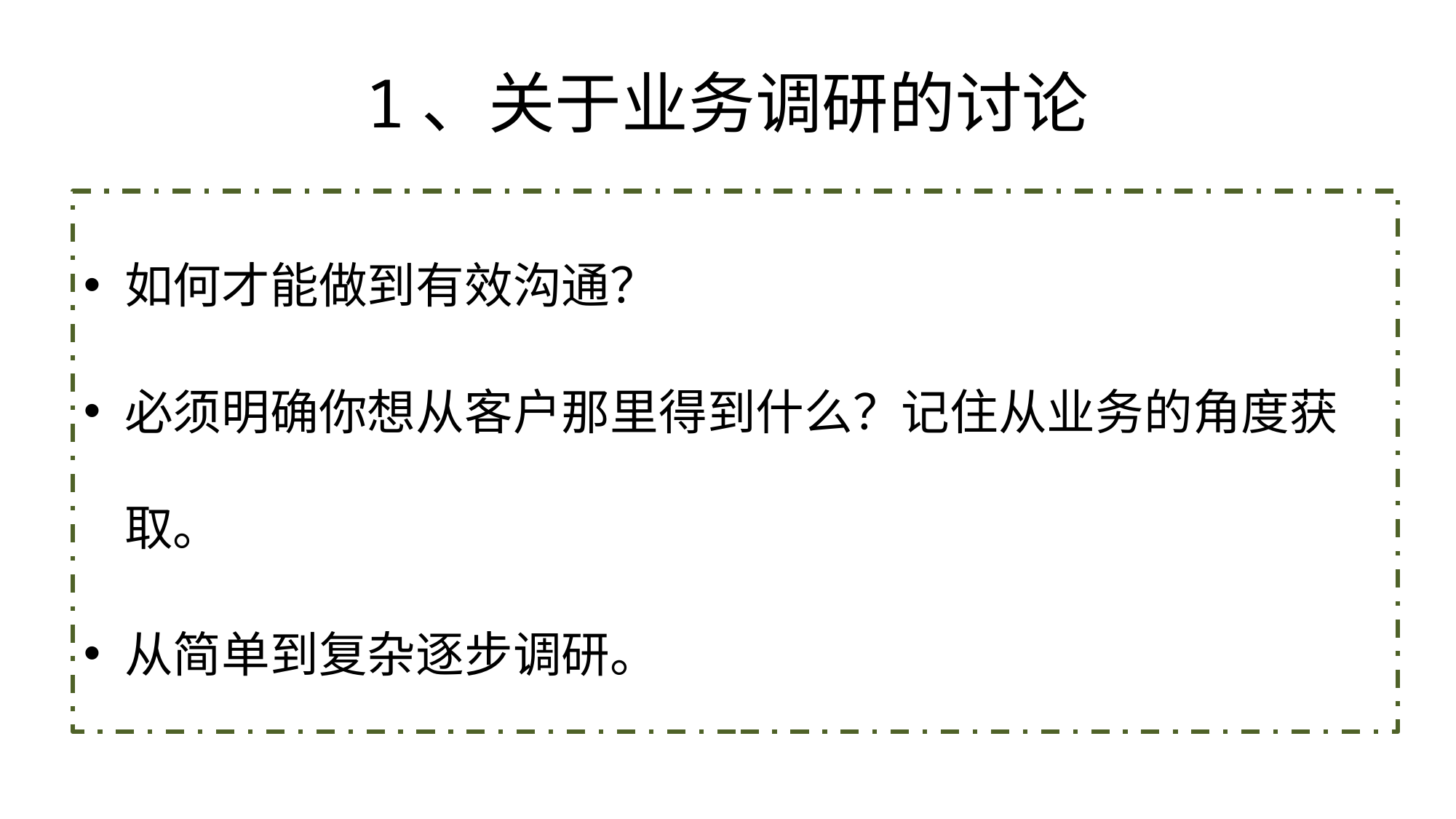

# 1、关于业务调研的讨论
如何才能做到有效沟通？
必须明确你想从客户那里得到什么？记住从业务的角度获取。
从简单到复杂逐步调研。